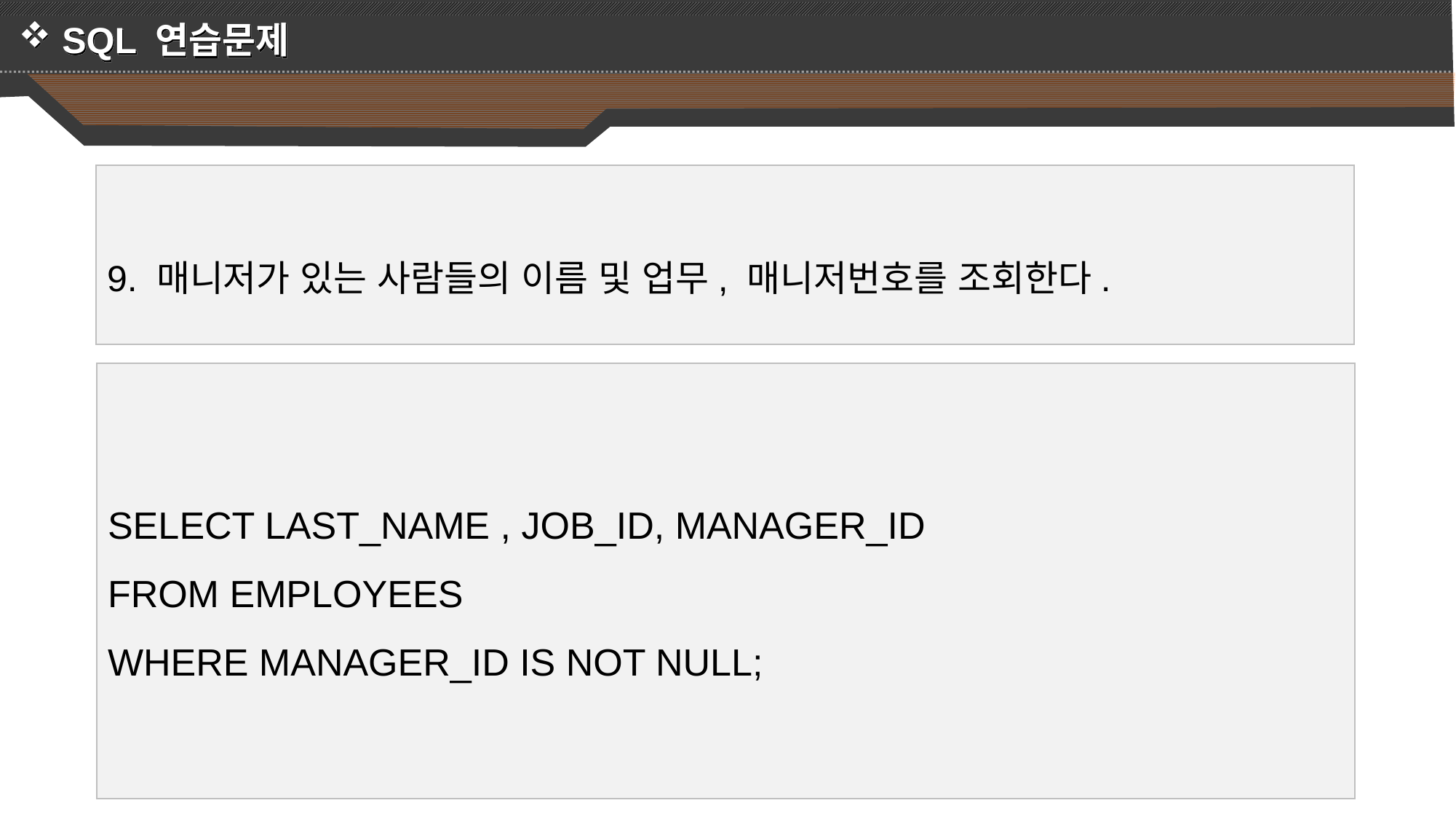

SQL 연습문제

9. 매니저가 있는 사람들의 이름 및 업무, 매니저번호를 조회한다.
SELECT LAST_NAME , JOB_ID, MANAGER_ID
FROM EMPLOYEES
WHERE MANAGER_ID IS NOT NULL;